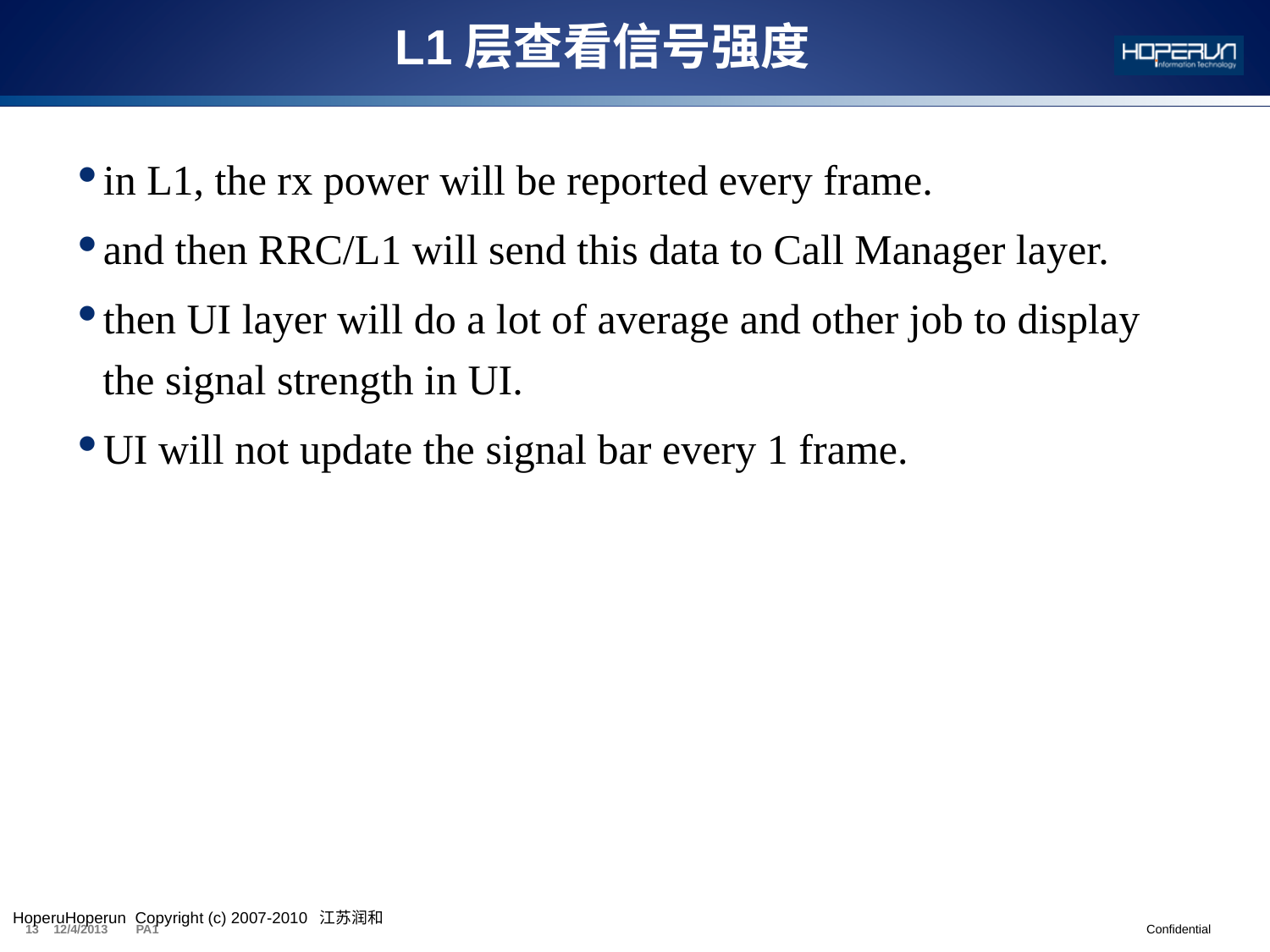

# L1层查看信号强度
in L1, the rx power will be reported every frame.
and then RRC/L1 will send this data to Call Manager layer.
then UI layer will do a lot of average and other job to display the signal strength in UI.
UI will not update the signal bar every 1 frame.
HoperuHoperun  Copyright (c) 2007-2010  江苏润和